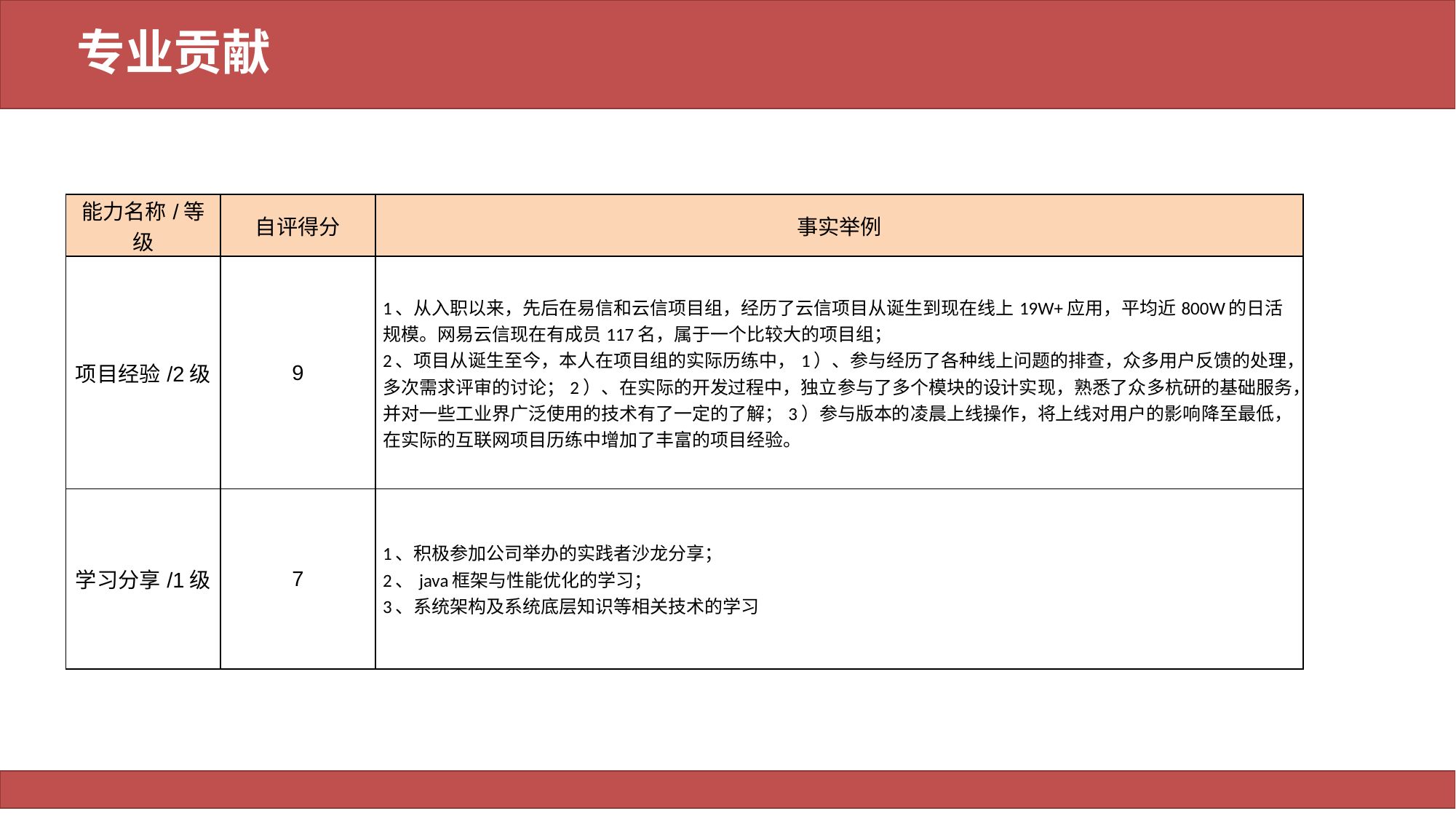

# 专业贡献
| 能力名称/等级 | 自评得分 | 事实举例 |
| --- | --- | --- |
| 项目经验/2级 | 9 | 1、从入职以来，先后在易信和云信项目组，经历了云信项目从诞生到现在线上19W+应用，平均近800W的日活规模。网易云信现在有成员117名，属于一个比较大的项目组； 2、项目从诞生至今，本人在项目组的实际历练中，1）、参与经历了各种线上问题的排查，众多用户反馈的处理，多次需求评审的讨论；2）、在实际的开发过程中，独立参与了多个模块的设计实现，熟悉了众多杭研的基础服务，并对一些工业界广泛使用的技术有了一定的了解；3）参与版本的凌晨上线操作，将上线对用户的影响降至最低，在实际的互联网项目历练中增加了丰富的项目经验。 |
| 学习分享/1级 | 7 | 1、积极参加公司举办的实践者沙龙分享； 2、java框架与性能优化的学习； 3、系统架构及系统底层知识等相关技术的学习 |